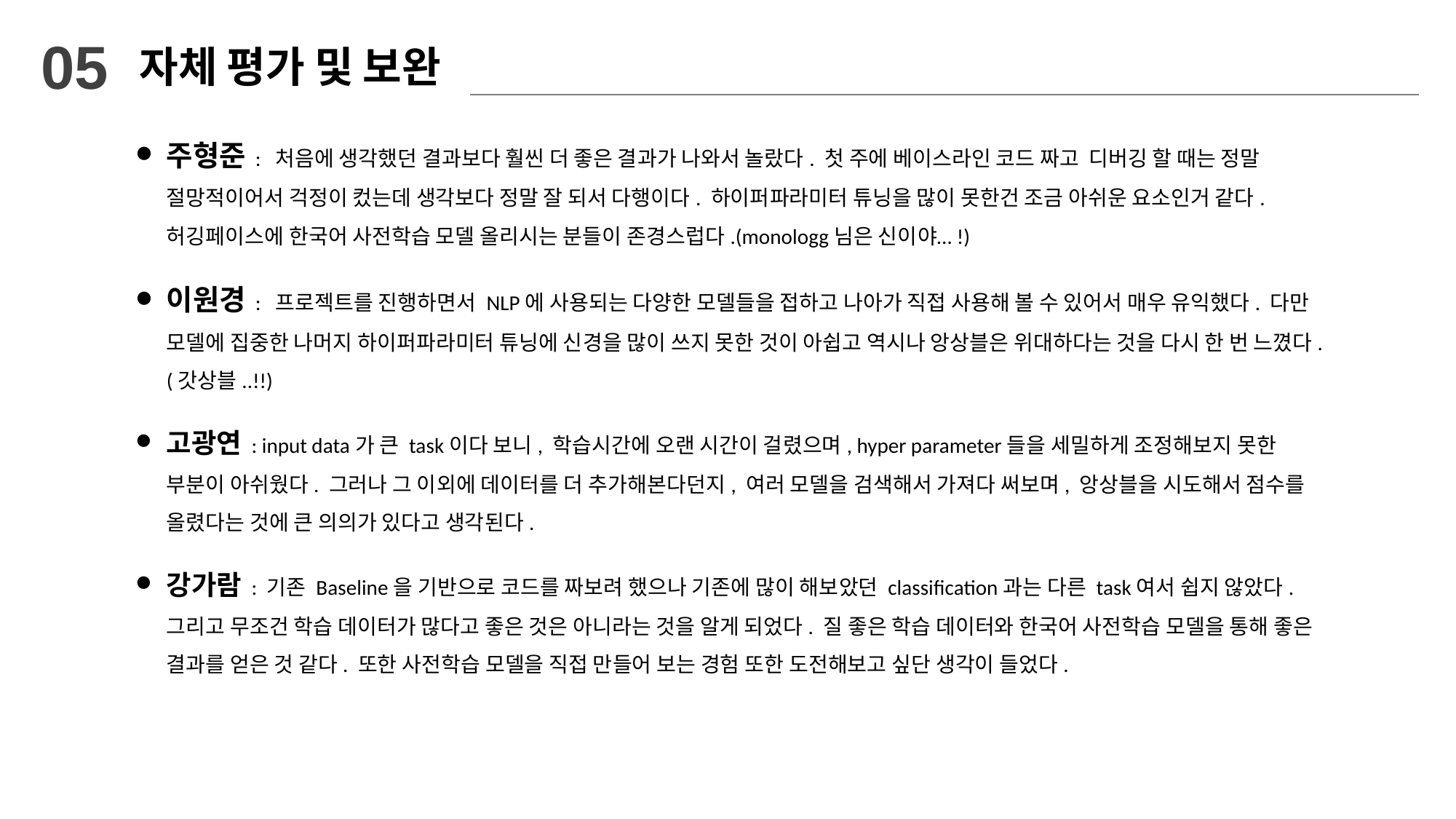

05
자체 평가 및 보완

주형준 :  처음에 생각했던 결과보다 훨씬 더 좋은 결과가 나와서 놀랐다. 첫 주에 베이스라인 코드 짜고  디버깅 할 때는 정말 절망적이어서 걱정이 컸는데 생각보다 정말 잘 되서 다행이다. 하이퍼파라미터 튜닝을 많이 못한건 조금 아쉬운 요소인거 같다. 허깅페이스에 한국어 사전학습 모델 올리시는 분들이 존경스럽다.(monologg님은 신이야…!)

이원경 :  프로젝트를 진행하면서 NLP에 사용되는 다양한 모델들을 접하고 나아가 직접 사용해 볼 수 있어서 매우 유익했다. 다만 모델에 집중한 나머지 하이퍼파라미터 튜닝에 신경을 많이 쓰지 못한 것이 아쉽고 역시나 앙상블은 위대하다는 것을 다시 한 번 느꼈다.(갓상블..!!)

고광연 : input data가 큰 task이다 보니, 학습시간에 오랜 시간이 걸렸으며, hyper parameter들을 세밀하게 조정해보지 못한 부분이 아쉬웠다. 그러나 그 이외에 데이터를 더 추가해본다던지, 여러 모델을 검색해서 가져다 써보며, 앙상블을 시도해서 점수를 올렸다는 것에 큰 의의가 있다고 생각된다.

강가람 : 기존 Baseline을 기반으로 코드를 짜보려 했으나 기존에 많이 해보았던 classification과는 다른 task여서 쉽지 않았다. 그리고 무조건 학습 데이터가 많다고 좋은 것은 아니라는 것을 알게 되었다. 질 좋은 학습 데이터와 한국어 사전학습 모델을 통해 좋은 결과를 얻은 것 같다. 또한 사전학습 모델을 직접 만들어 보는 경험 또한 도전해보고 싶단 생각이 들었다.